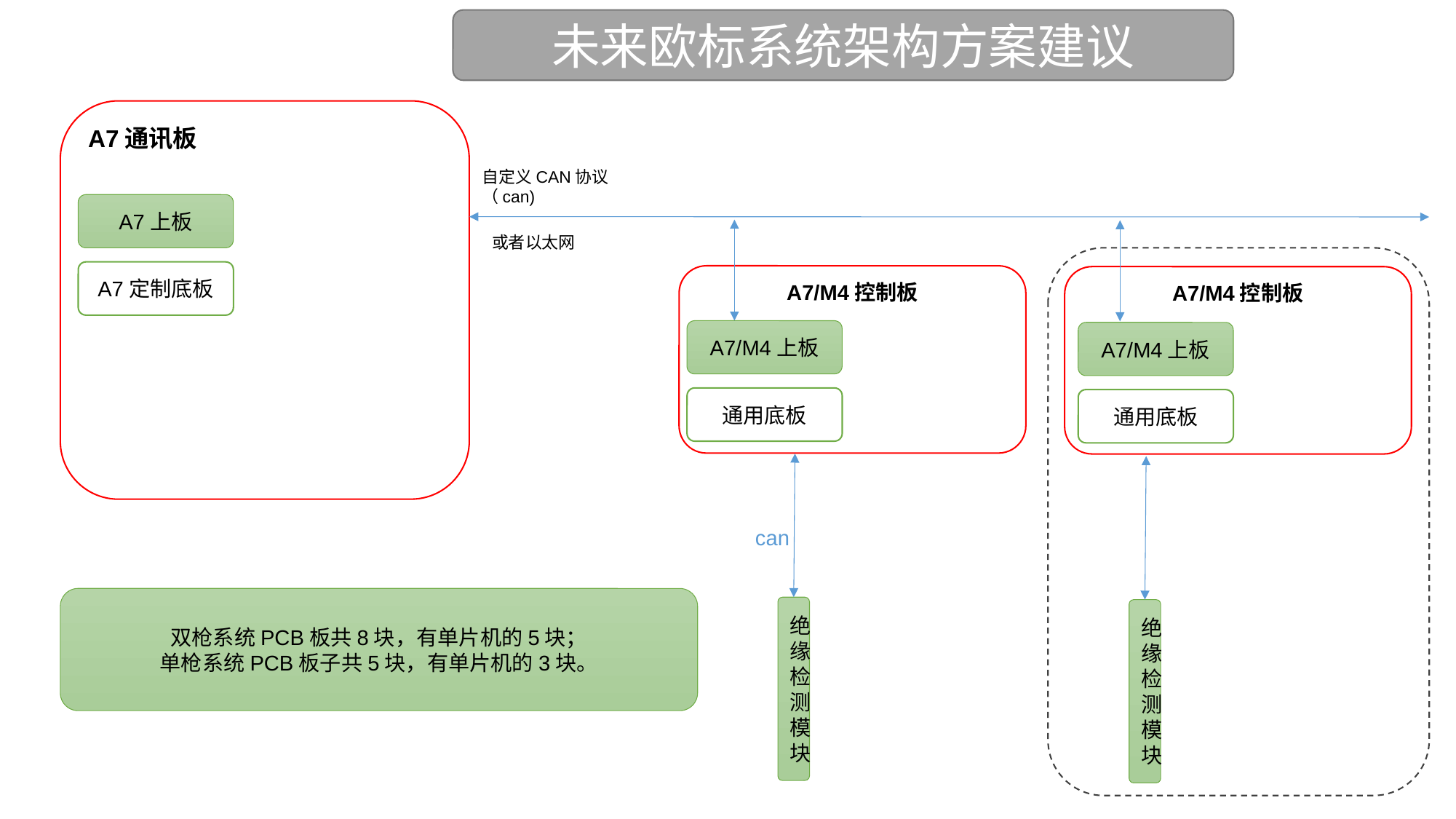

未来欧标系统架构方案建议
A7通讯板
自定义CAN协议
（can)
A7上板
或者以太网

A7定制底板
A7/M4控制板
A7/M4控制板
A7/M4上板
A7/M4上板
通用底板
通用底板
can
双枪系统PCB板共8块，有单片机的5块；
单枪系统PCB板子共5块，有单片机的3块。
绝缘检测模块
绝缘检测模块